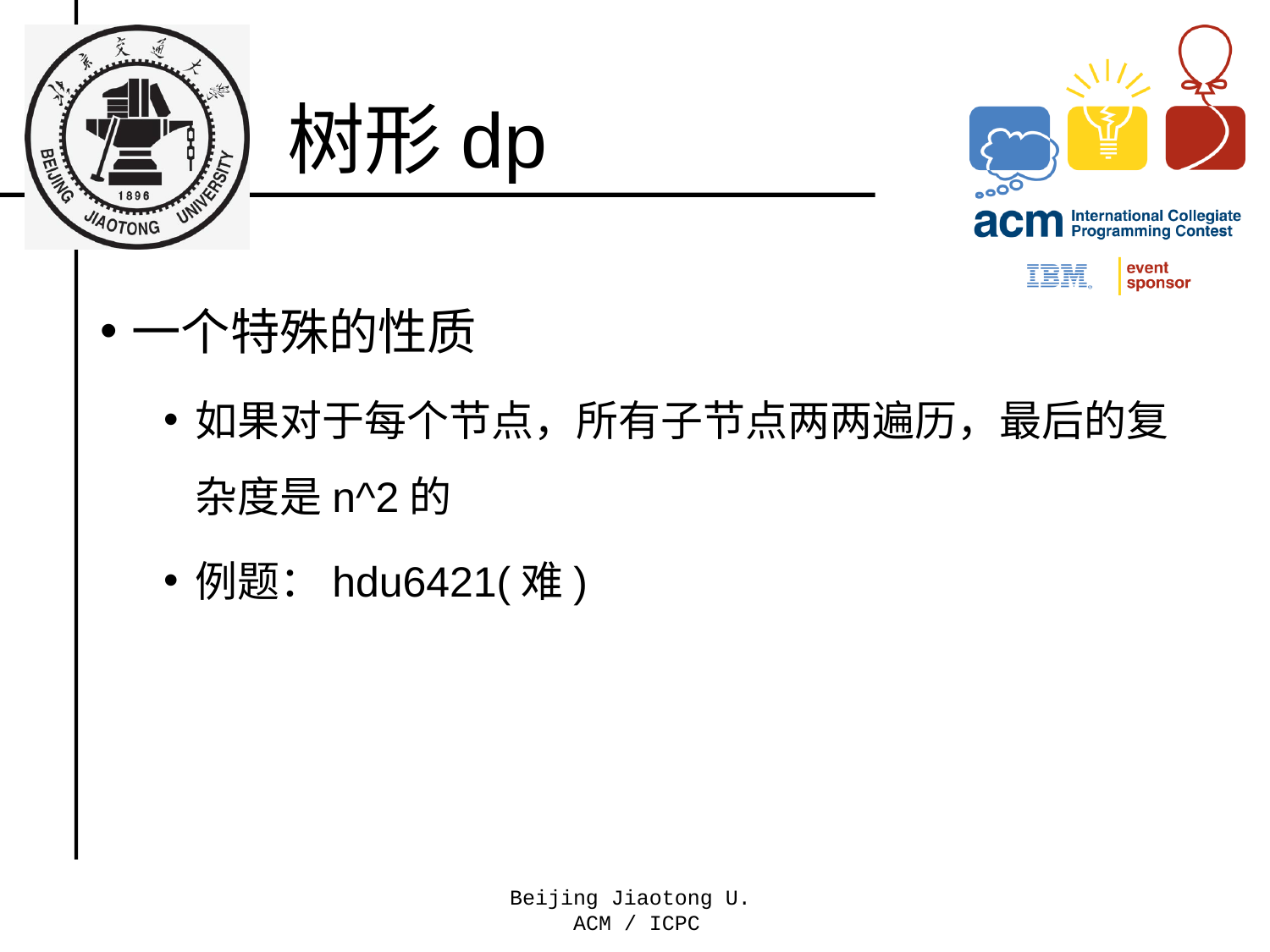

# 树形dp
一个特殊的性质
如果对于每个节点，所有子节点两两遍历，最后的复杂度是n^2的
例题：hdu6421(难)